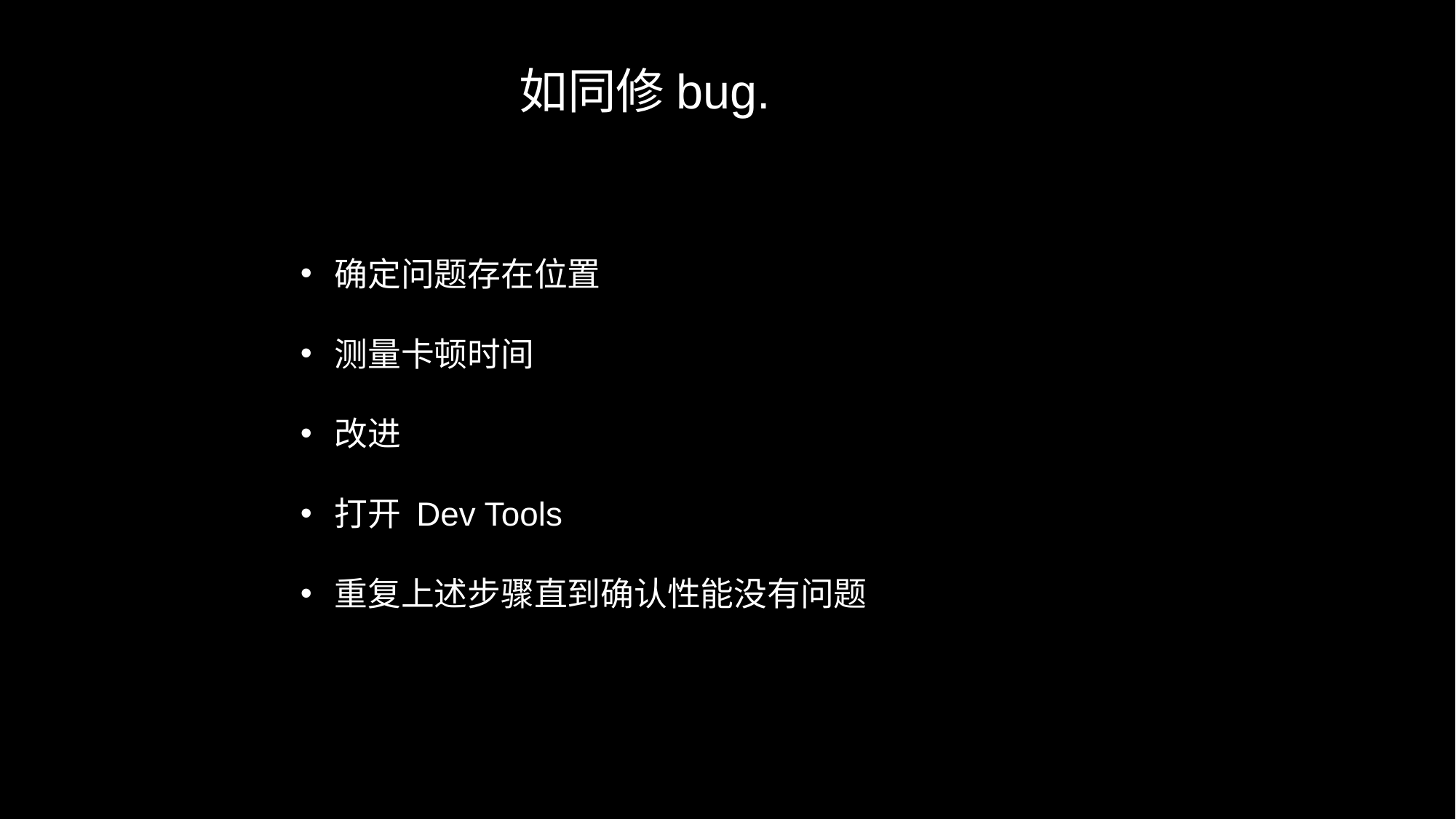

# 如同修bug.
确定问题存在位置
测量卡顿时间
改进
打开 Dev Tools
重复上述步骤直到确认性能没有问题